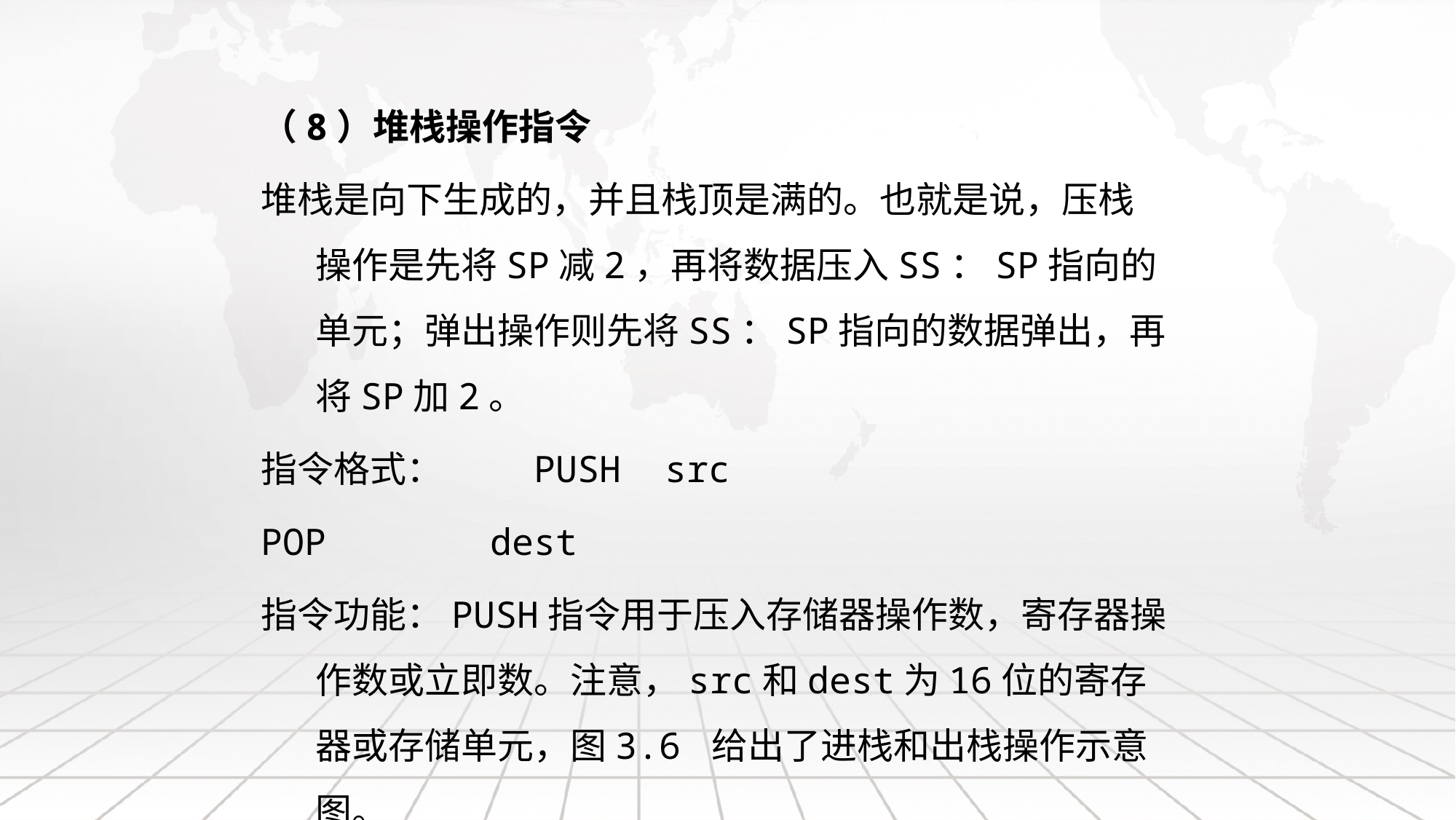

（8）堆栈操作指令
堆栈是向下生成的，并且栈顶是满的。也就是说，压栈操作是先将SP减2，再将数据压入SS：SP指向的单元；弹出操作则先将SS：SP指向的数据弹出，再将SP加2。
指令格式：	PUSH  src
POP	   dest
指令功能：PUSH指令用于压入存储器操作数，寄存器操作数或立即数。注意，src和dest为16位的寄存器或存储单元，图3.6 给出了进栈和出栈操作示意图。